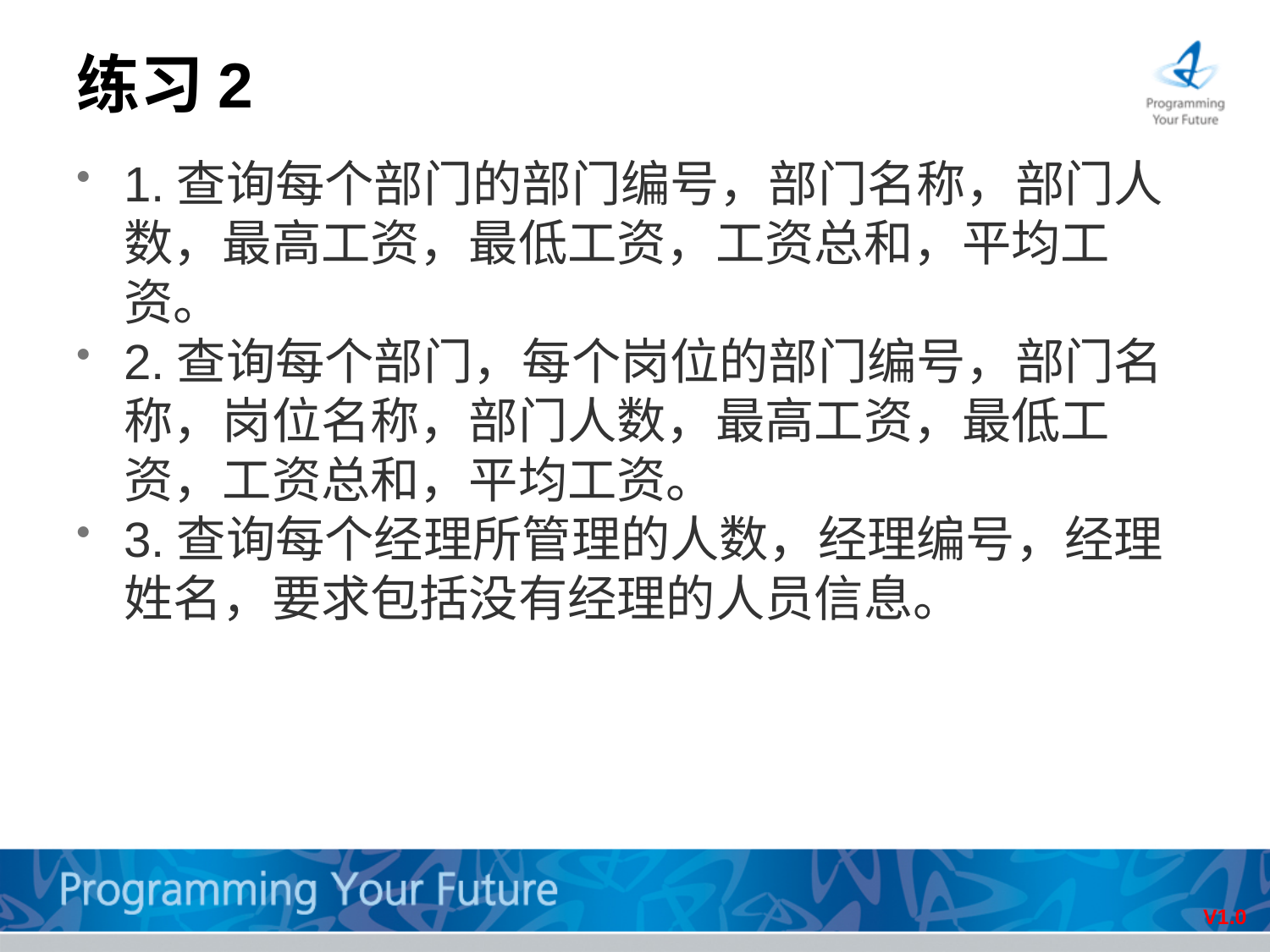

# 练习2
1.查询每个部门的部门编号，部门名称，部门人数，最高工资，最低工资，工资总和，平均工资。
2.查询每个部门，每个岗位的部门编号，部门名称，岗位名称，部门人数，最高工资，最低工资，工资总和，平均工资。
3.查询每个经理所管理的人数，经理编号，经理姓名，要求包括没有经理的人员信息。